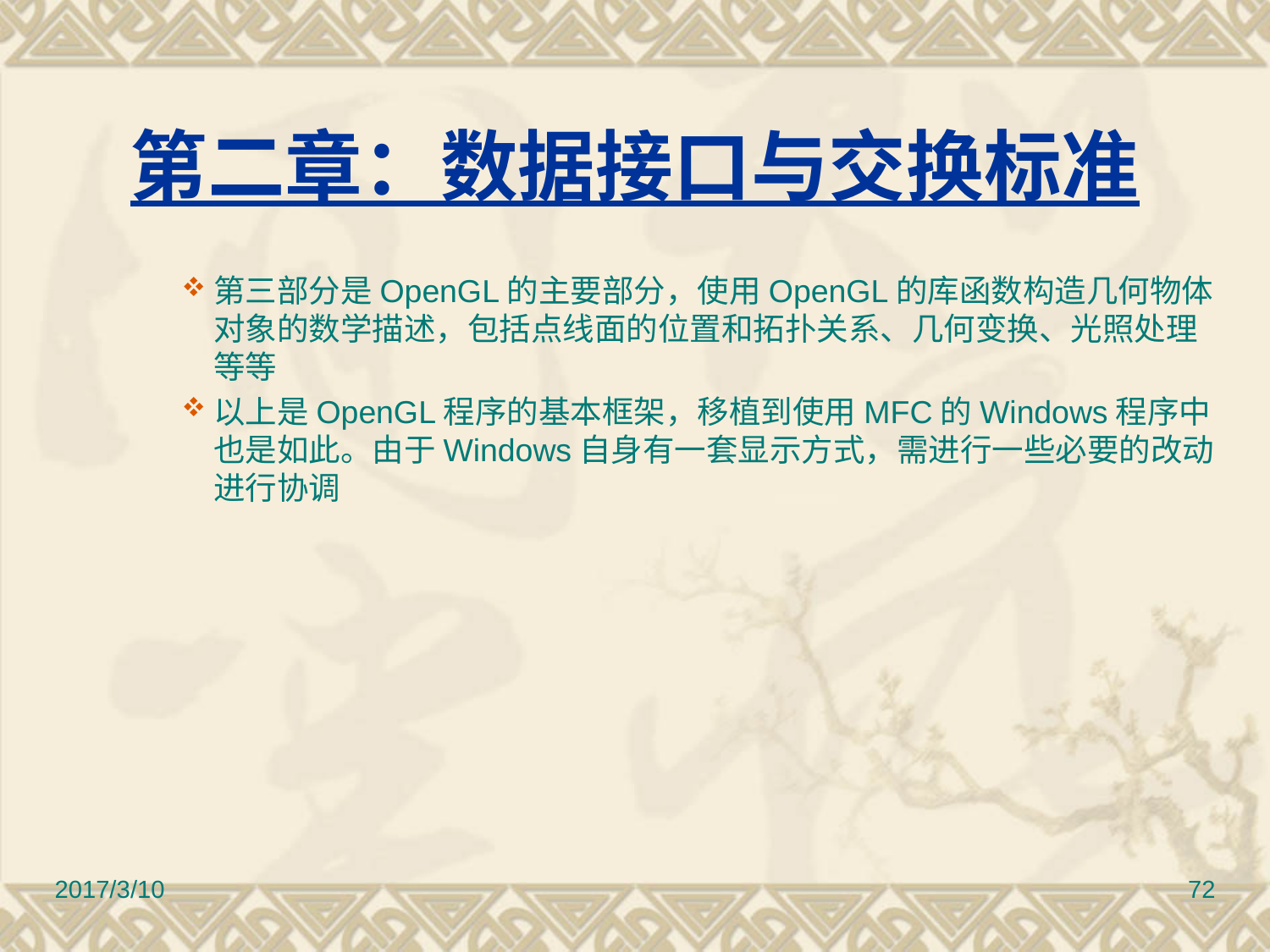

# 第二章：数据接口与交换标准
第三部分是OpenGL的主要部分，使用OpenGL的库函数构造几何物体对象的数学描述，包括点线面的位置和拓扑关系、几何变换、光照处理等等
以上是OpenGL程序的基本框架，移植到使用MFC的Windows程序中也是如此。由于Windows自身有一套显示方式，需进行一些必要的改动进行协调
2017/3/10
72